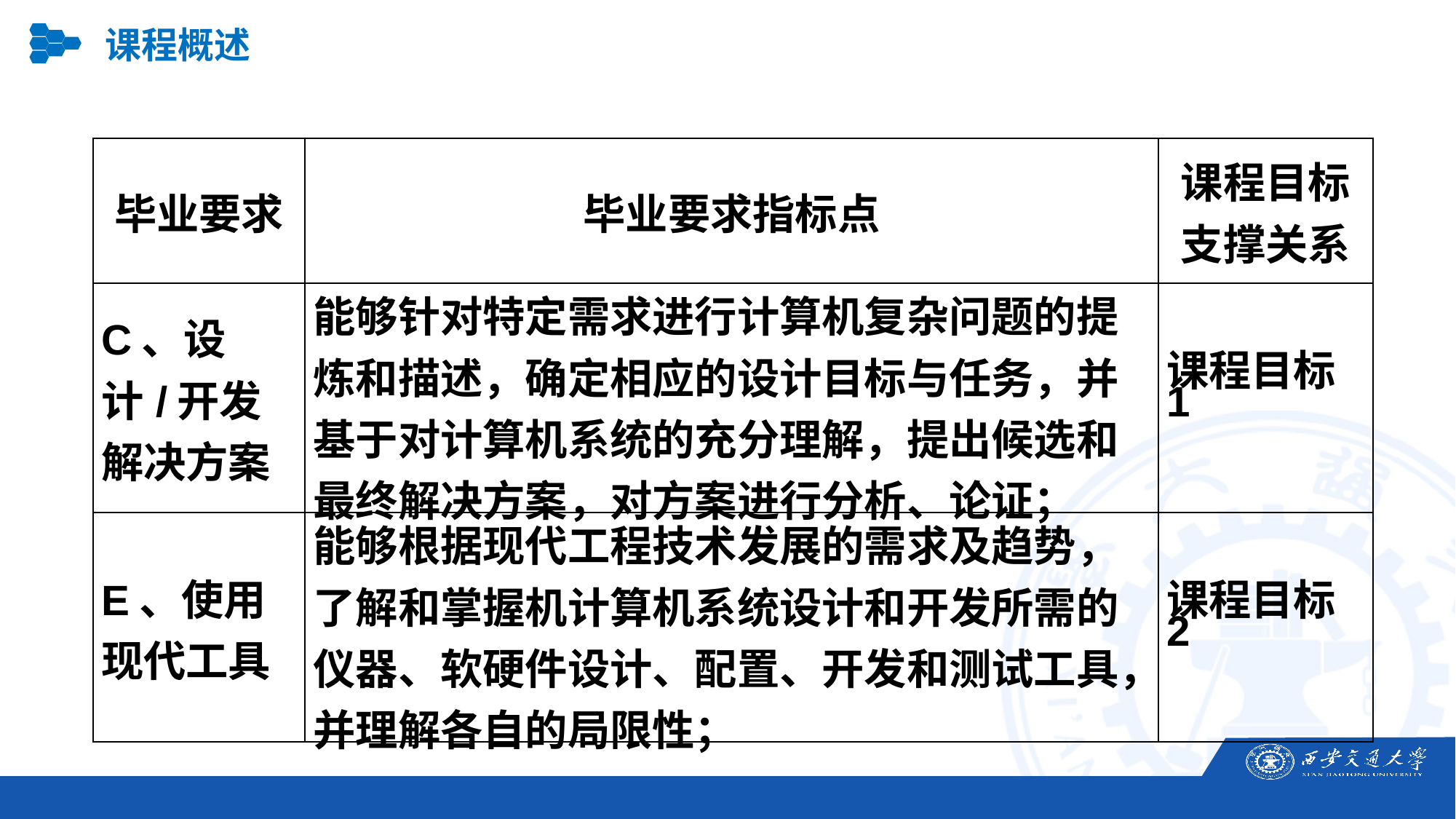

课程概述
| 毕业要求 | 毕业要求指标点 | 课程目标支撑关系 |
| --- | --- | --- |
| C、设计/开发解决方案 | 能够针对特定需求进行计算机复杂问题的提炼和描述，确定相应的设计目标与任务，并基于对计算机系统的充分理解，提出候选和最终解决方案，对方案进行分析、论证； | 课程目标1 |
| E、使用现代工具 | 能够根据现代工程技术发展的需求及趋势，了解和掌握机计算机系统设计和开发所需的仪器、软硬件设计、配置、开发和测试工具，并理解各自的局限性； | 课程目标2 |